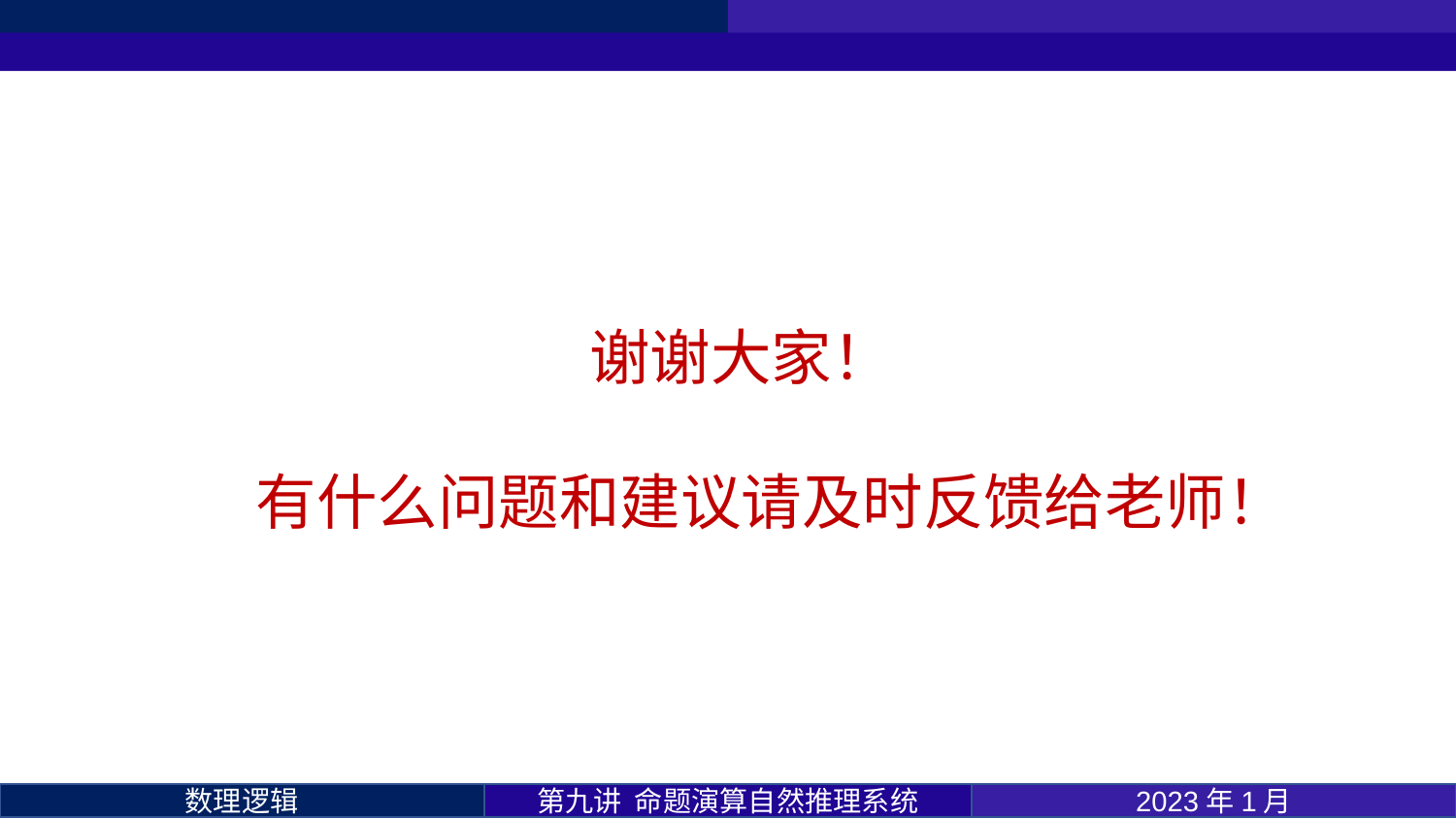

谢谢大家！
有什么问题和建议请及时反馈给老师！
第九讲  命题演算自然推理系统
2023年1月
数理逻辑